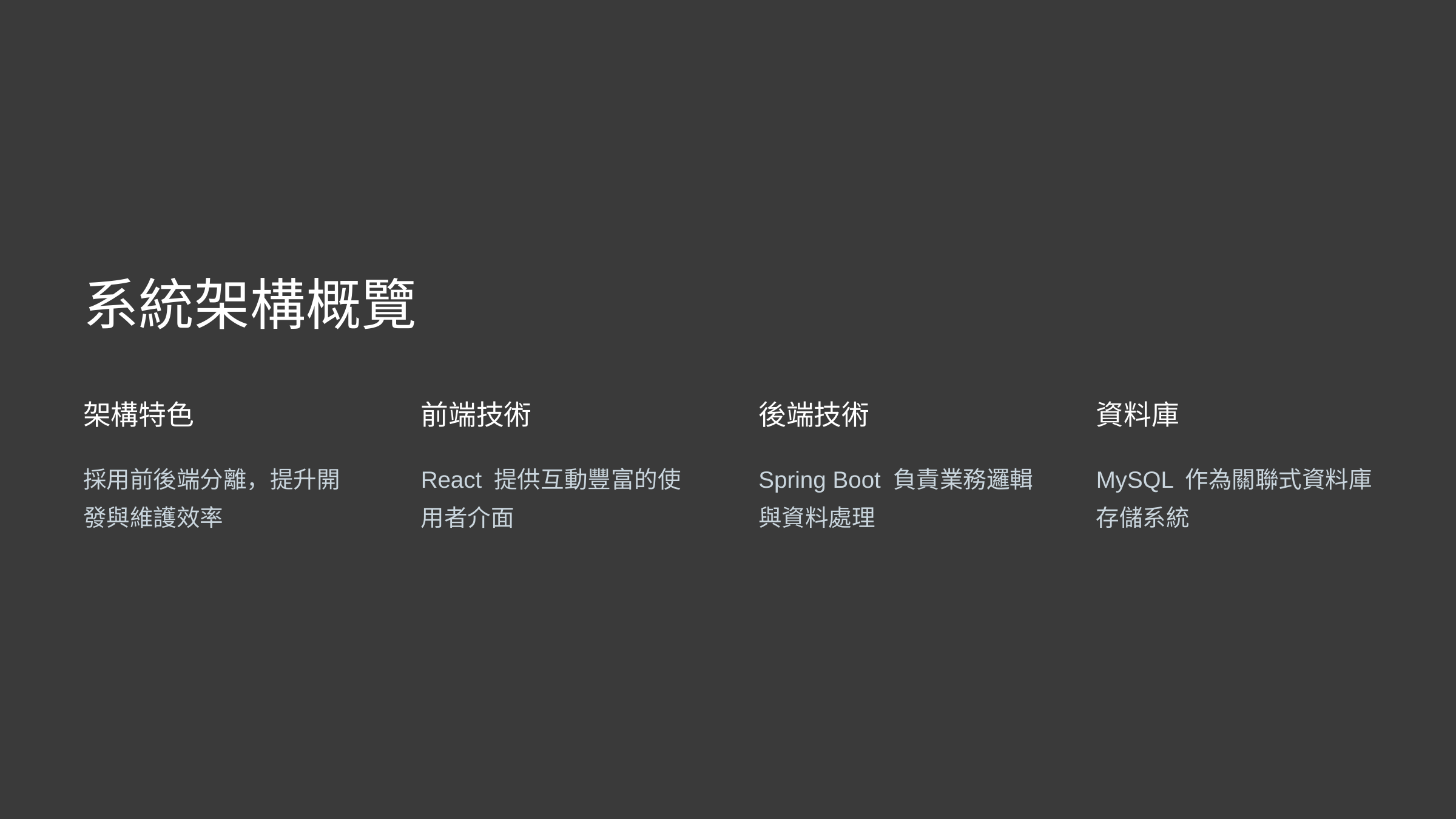

系統架構概覽
架構特色
前端技術
後端技術
資料庫
採用前後端分離，提升開發與維護效率
React 提供互動豐富的使用者介面
Spring Boot 負責業務邏輯與資料處理
MySQL 作為關聯式資料庫存儲系統